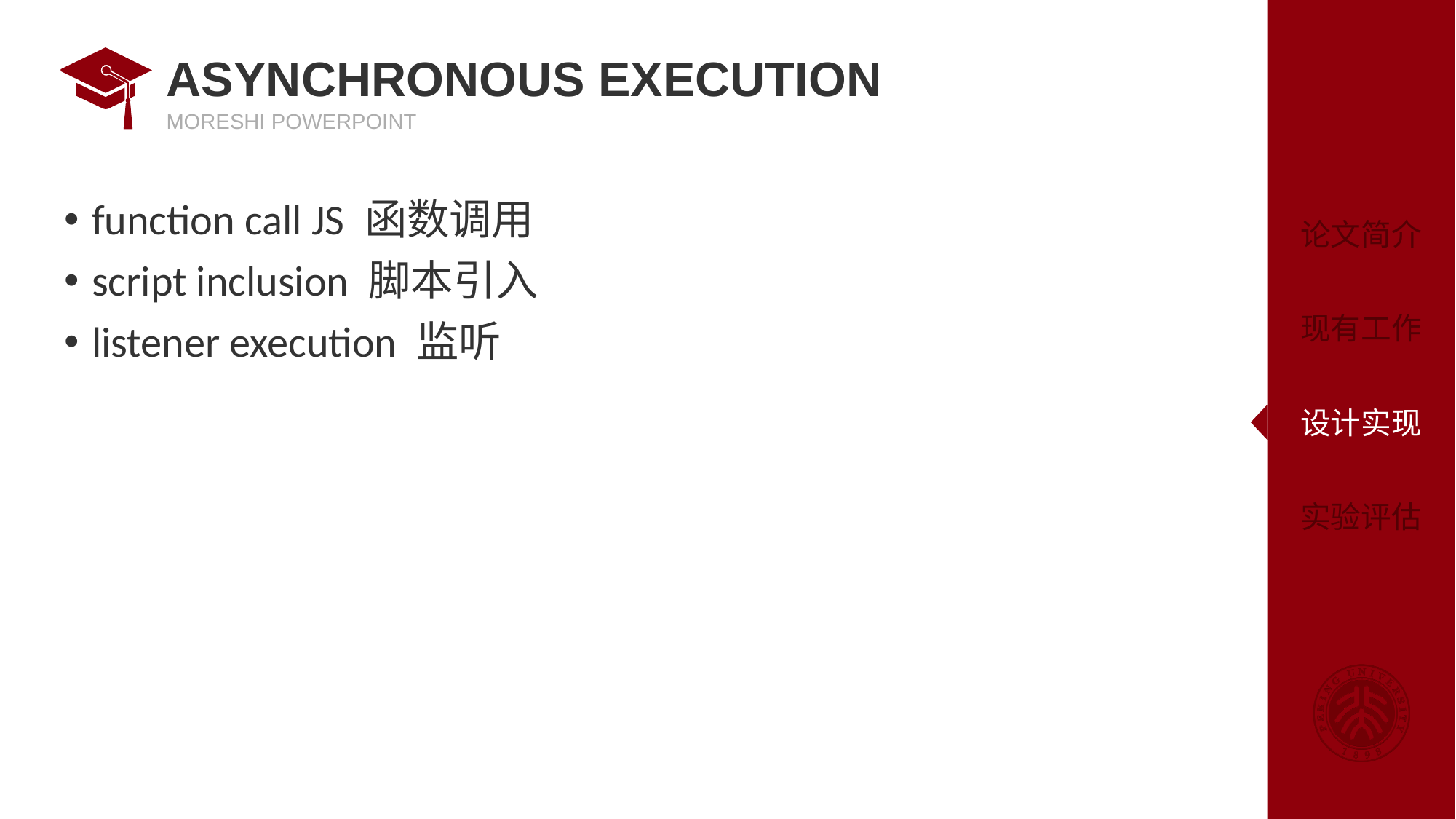

# ASYNCHRONOUS EXECUTION
function call JS 函数调用
script inclusion 脚本引入
listener execution 监听